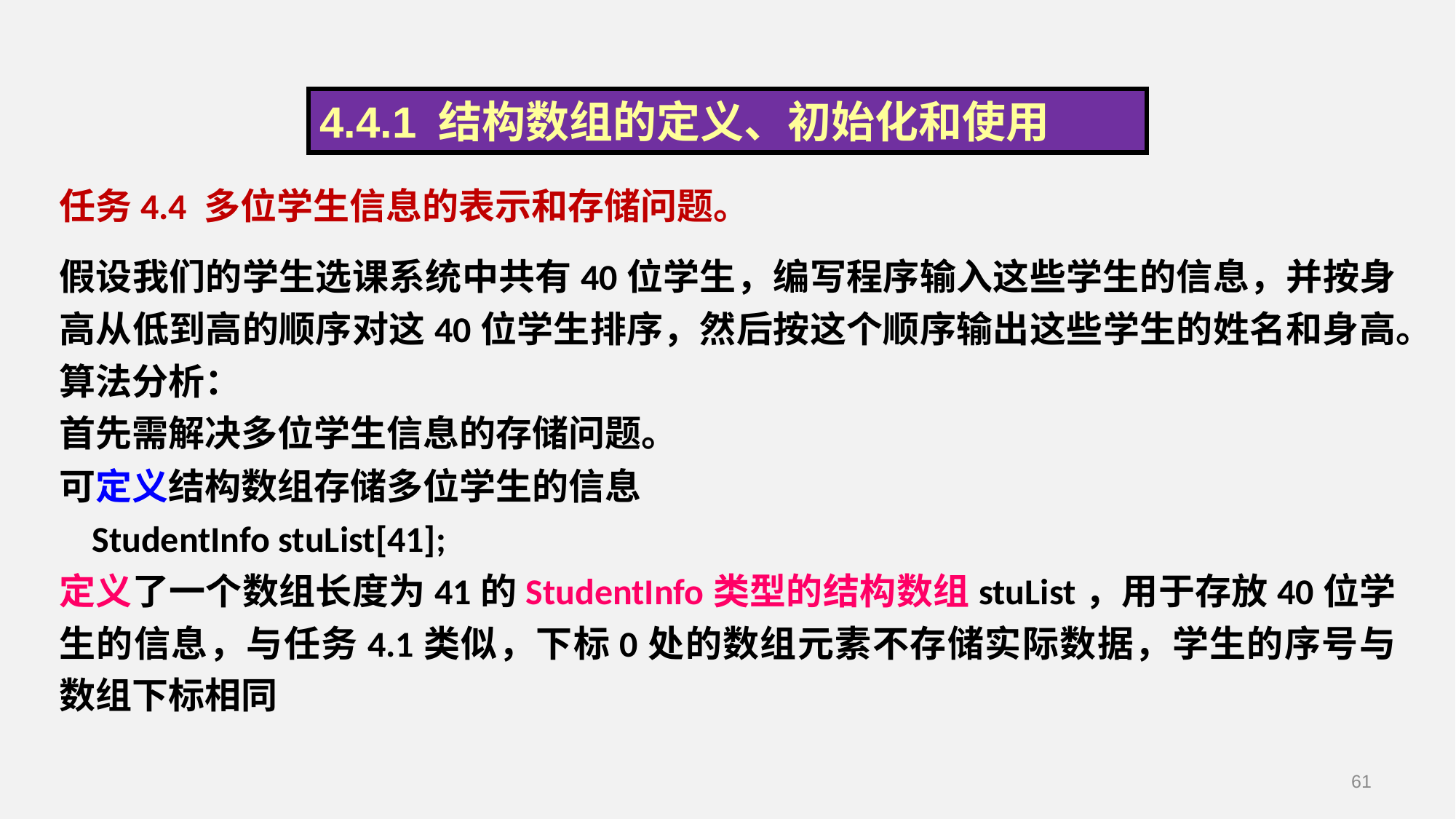

4.4.1 结构数组的定义、初始化和使用
任务4.4 多位学生信息的表示和存储问题。
假设我们的学生选课系统中共有40位学生，编写程序输入这些学生的信息，并按身高从低到高的顺序对这40位学生排序，然后按这个顺序输出这些学生的姓名和身高。
算法分析：
首先需解决多位学生信息的存储问题。
可定义结构数组存储多位学生的信息
    StudentInfo stuList[41];
定义了一个数组长度为41的StudentInfo类型的结构数组stuList，用于存放40位学生的信息，与任务4.1类似，下标0处的数组元素不存储实际数据，学生的序号与数组下标相同
61